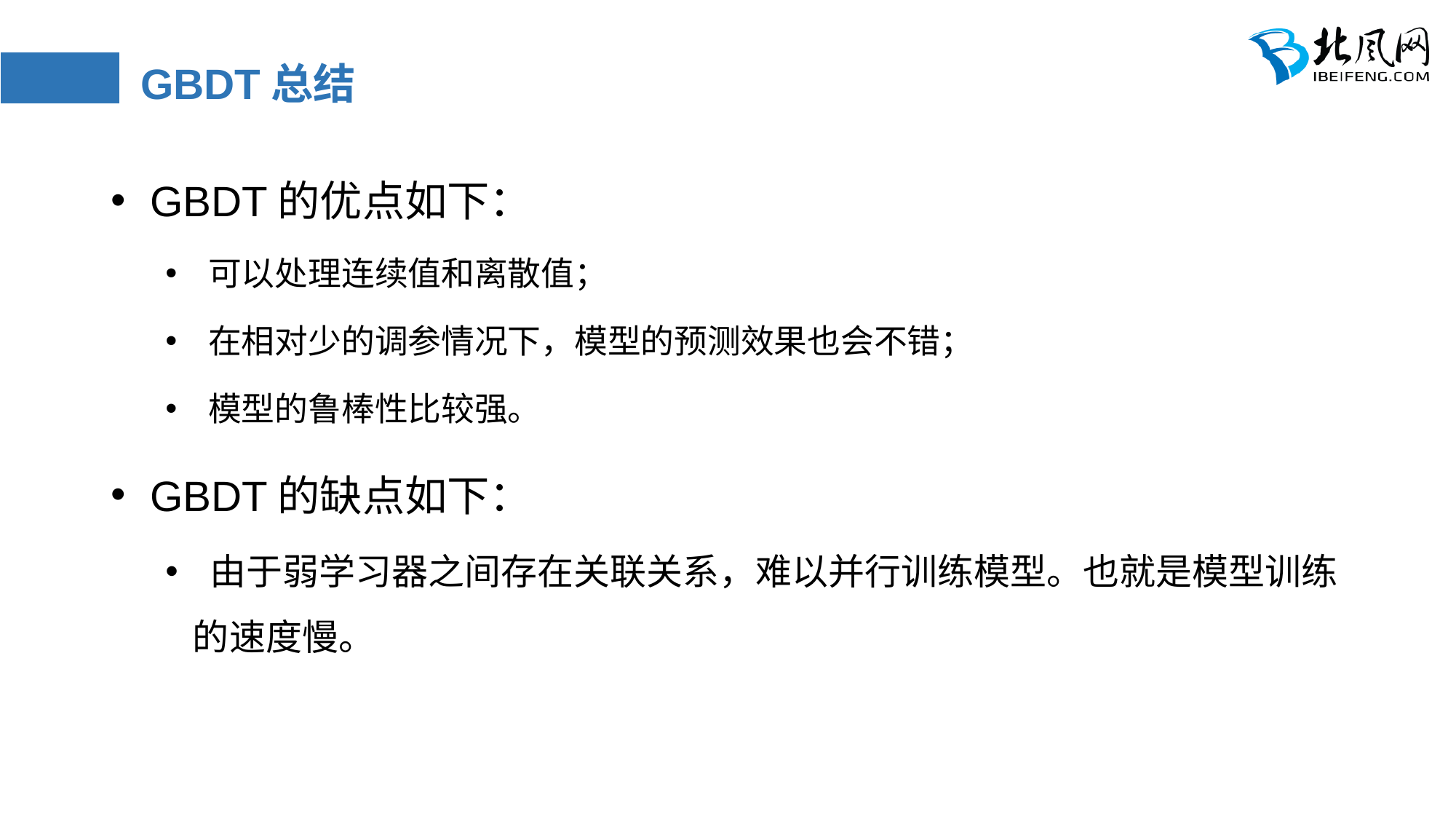

# GBDT总结
 GBDT的优点如下：
 可以处理连续值和离散值；
 在相对少的调参情况下，模型的预测效果也会不错；
 模型的鲁棒性比较强。
 GBDT的缺点如下：
 由于弱学习器之间存在关联关系，难以并行训练模型。也就是模型训练的速度慢。